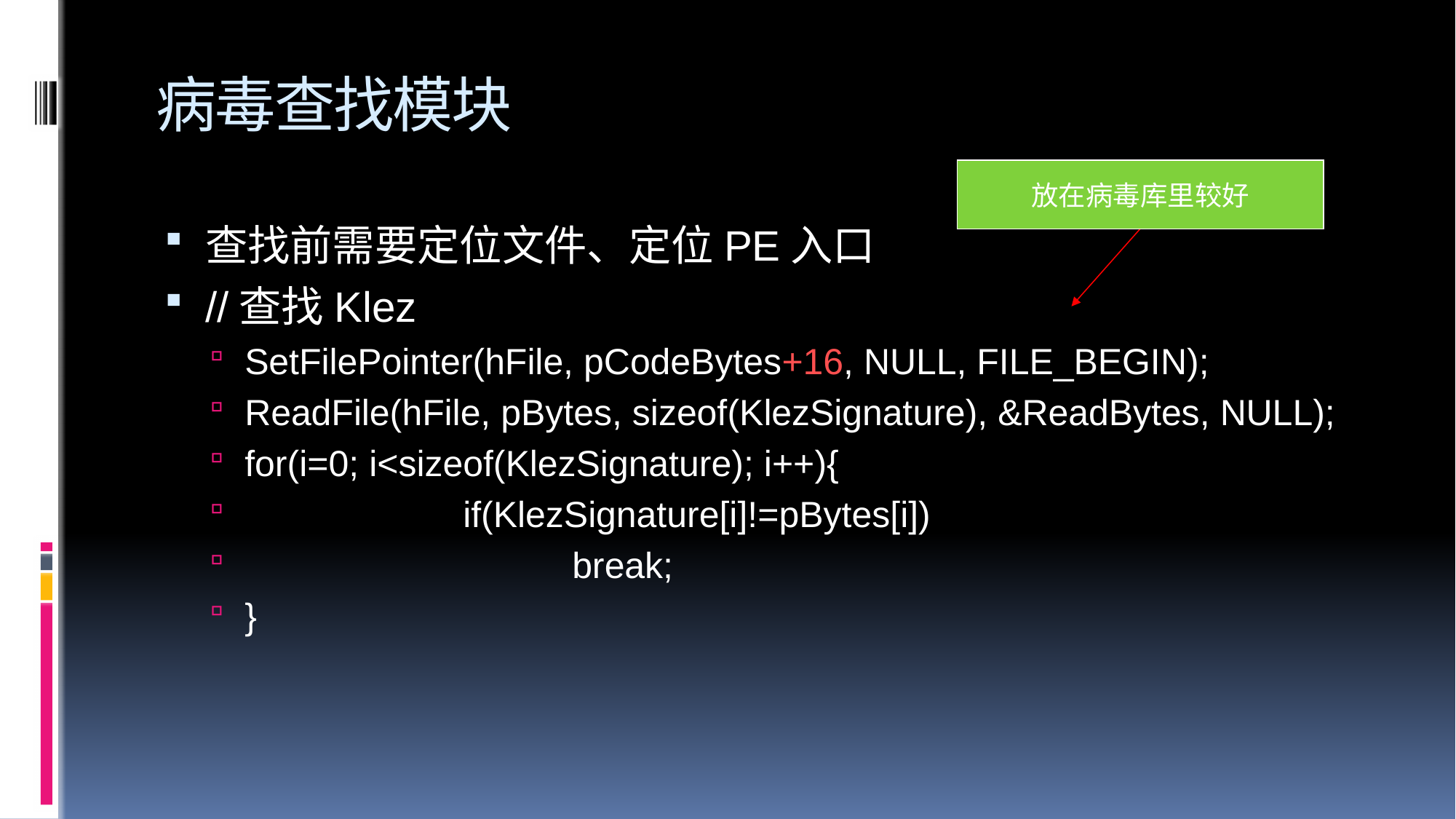

# 病毒查找模块
放在病毒库里较好

查找前需要定位文件、定位PE入口
//查找Klez
SetFilePointer(hFile, pCodeBytes+16, NULL, FILE_BEGIN);
ReadFile(hFile, pBytes, sizeof(KlezSignature), &ReadBytes, NULL);
for(i=0; i<sizeof(KlezSignature); i++){
		if(KlezSignature[i]!=pBytes[i])
			break;
}